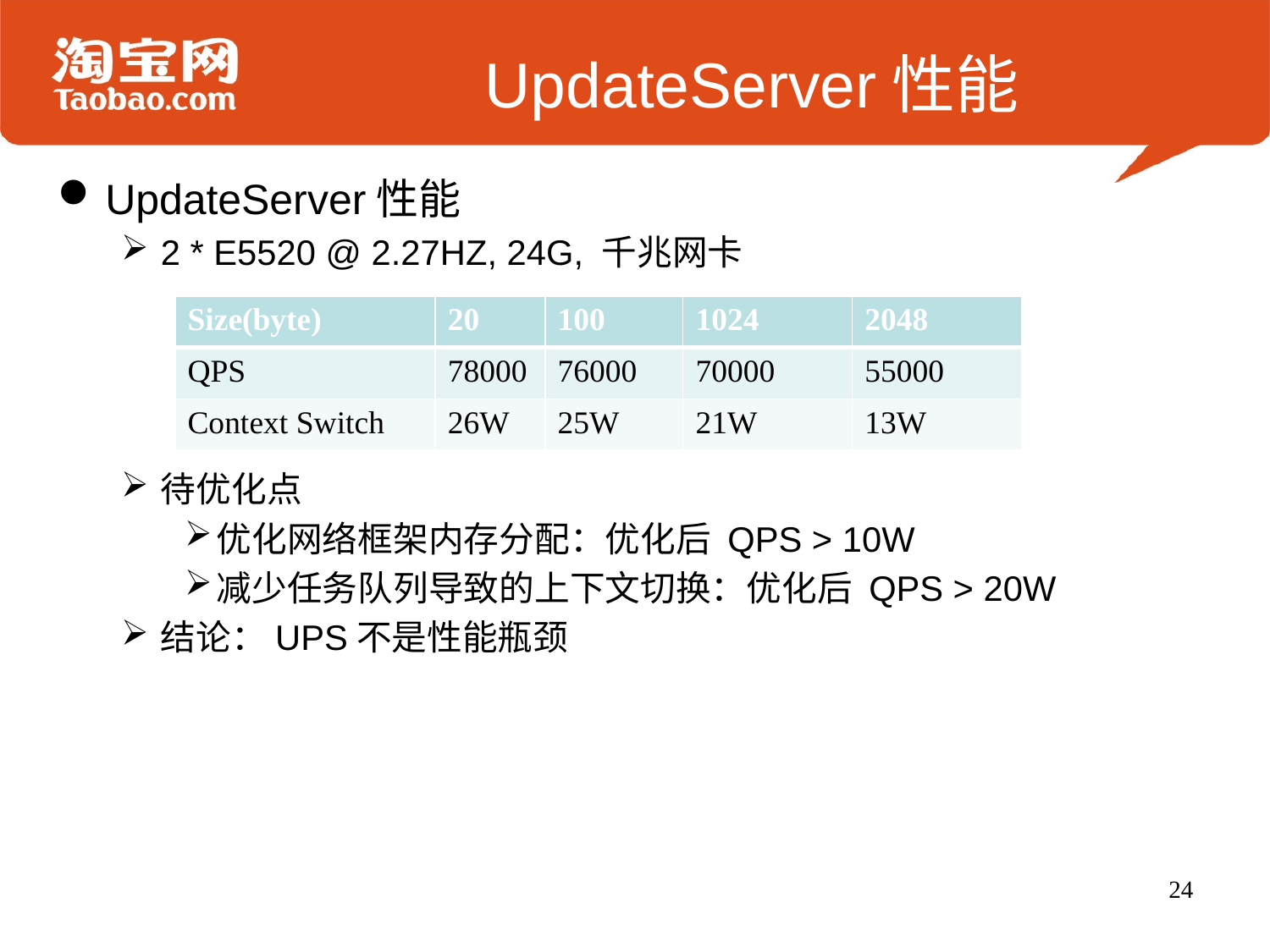

# UpdateServer性能
UpdateServer性能
2 * E5520 @ 2.27HZ, 24G, 千兆网卡

待优化点
优化网络框架内存分配：优化后 QPS > 10W
减少任务队列导致的上下文切换：优化后 QPS > 20W
结论：UPS不是性能瓶颈

| Size(byte) | 20 | 100 | 1024 | 2048 |
| --- | --- | --- | --- | --- |
| QPS | 78000 | 76000 | 70000 | 55000 |
| Context Switch | 26W | 25W | 21W | 13W |
24